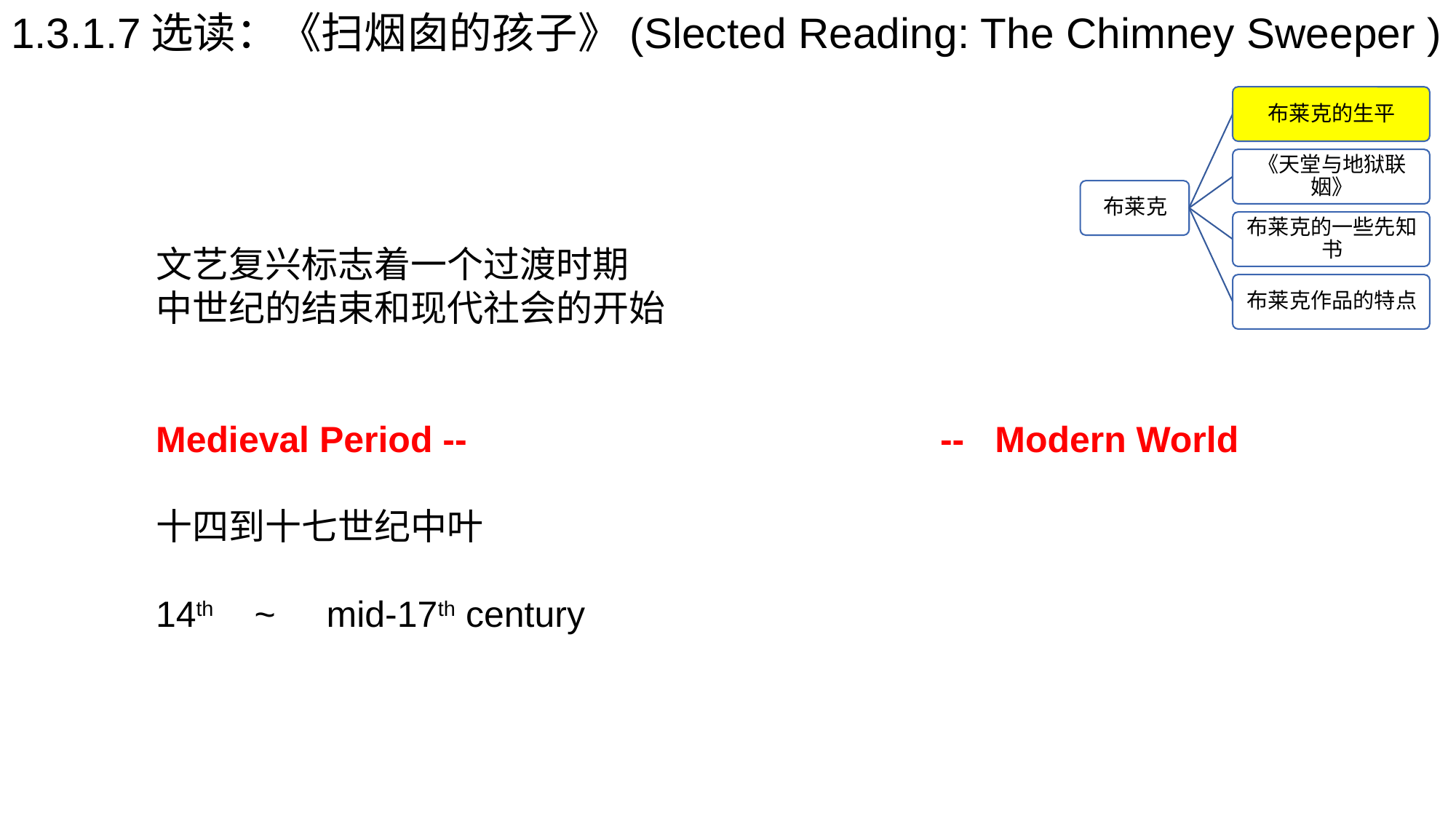

# 1.3.1.7选读：《扫烟囱的孩子》(Slected Reading: The Chimney Sweeper )
布莱克

布莱克的生平

《天堂与地狱联姻》

布莱克的一些先知书

布莱克作品的特点
文艺复兴标志着一个过渡时期
中世纪的结束和现代社会的开始

Medieval Period -- 					  --   Modern World

十四到十七世纪中叶

14th    ~     mid-17th century